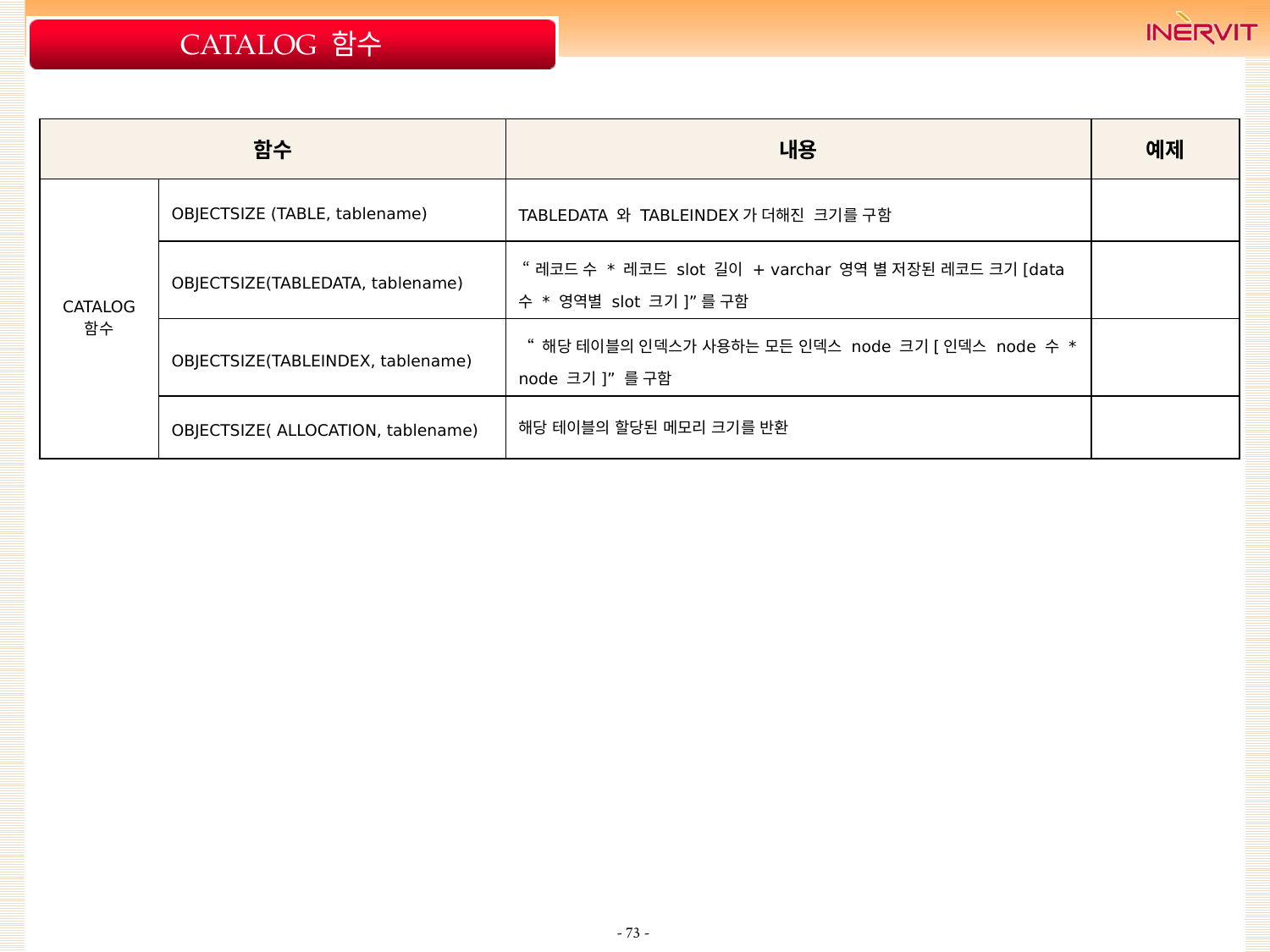

# CATALOG 함수
| 함수 |  | 내용 | 예제 |
| --- | --- | --- | --- |
| CATALOG 함수 | OBJECTSIZE (TABLE, tablename) | TABLEDATA 와 TABLEINDEX가 더해진 크기를 구함 |  |
|  | OBJECTSIZE(TABLEDATA, tablename) | “레코드 수 \* 레코드 slot 길이 + varchar 영역 별 저장된 레코드 크기[data 수 \* 영역별 slot 크기]”를 구함 |  |
|  | OBJECTSIZE(TABLEINDEX, tablename) | “ 해당 테이블의 인덱스가 사용하는 모든 인덱스 node 크기[인덱스 node 수 \* node 크기]” 를 구함 |  |
|  | OBJECTSIZE( ALLOCATION, tablename) | 해당 테이블의 할당된 메모리 크기를 반환 |  |
- 73 -